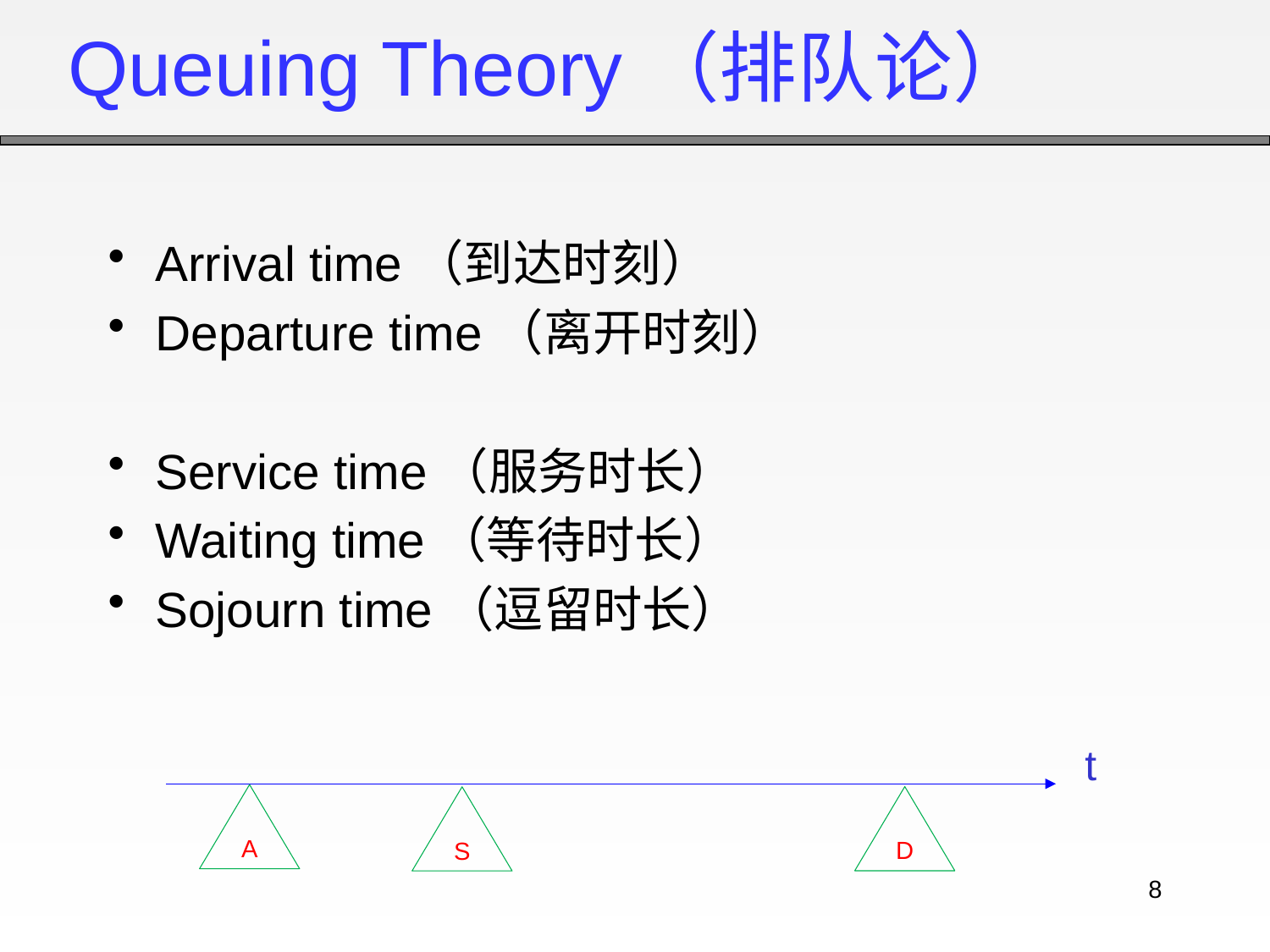

# Queuing Theory（排队论）
Arrival time（到达时刻）
Departure time（离开时刻）

Service time（服务时长）
Waiting time（等待时长）
Sojourn time（逗留时长）
t
A
D
S
8